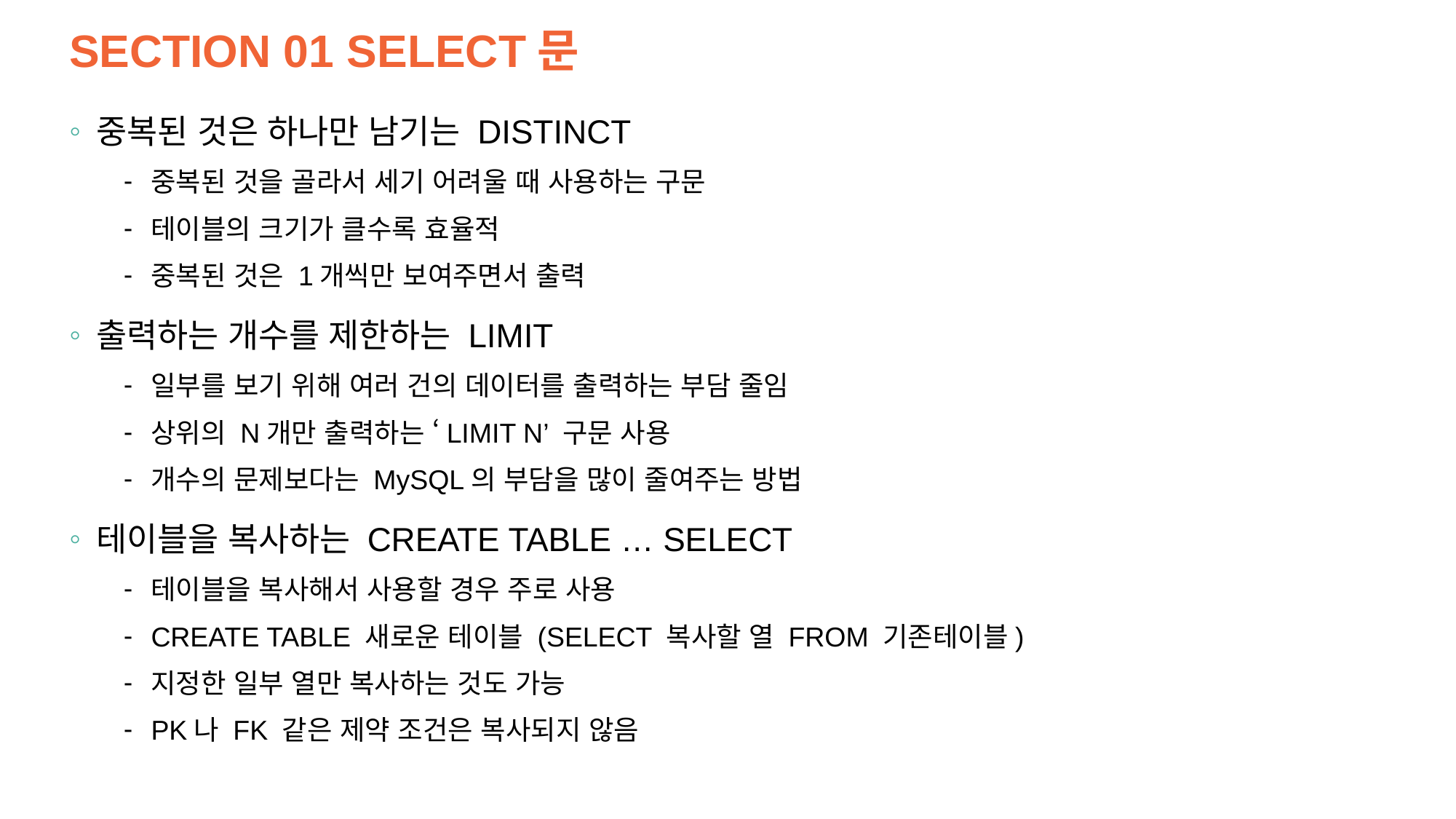

# SECTION 01 SELECT문
중복된 것은 하나만 남기는 DISTINCT
중복된 것을 골라서 세기 어려울 때 사용하는 구문
테이블의 크기가 클수록 효율적
중복된 것은 1개씩만 보여주면서 출력
출력하는 개수를 제한하는 LIMIT
일부를 보기 위해 여러 건의 데이터를 출력하는 부담 줄임
상위의 N개만 출력하는 ‘LIMIT N’ 구문 사용
개수의 문제보다는 MySQL의 부담을 많이 줄여주는 방법
테이블을 복사하는 CREATE TABLE … SELECT
테이블을 복사해서 사용할 경우 주로 사용
CREATE TABLE 새로운 테이블 (SELECT 복사할 열 FROM 기존테이블)
지정한 일부 열만 복사하는 것도 가능
PK나 FK 같은 제약 조건은 복사되지 않음
15